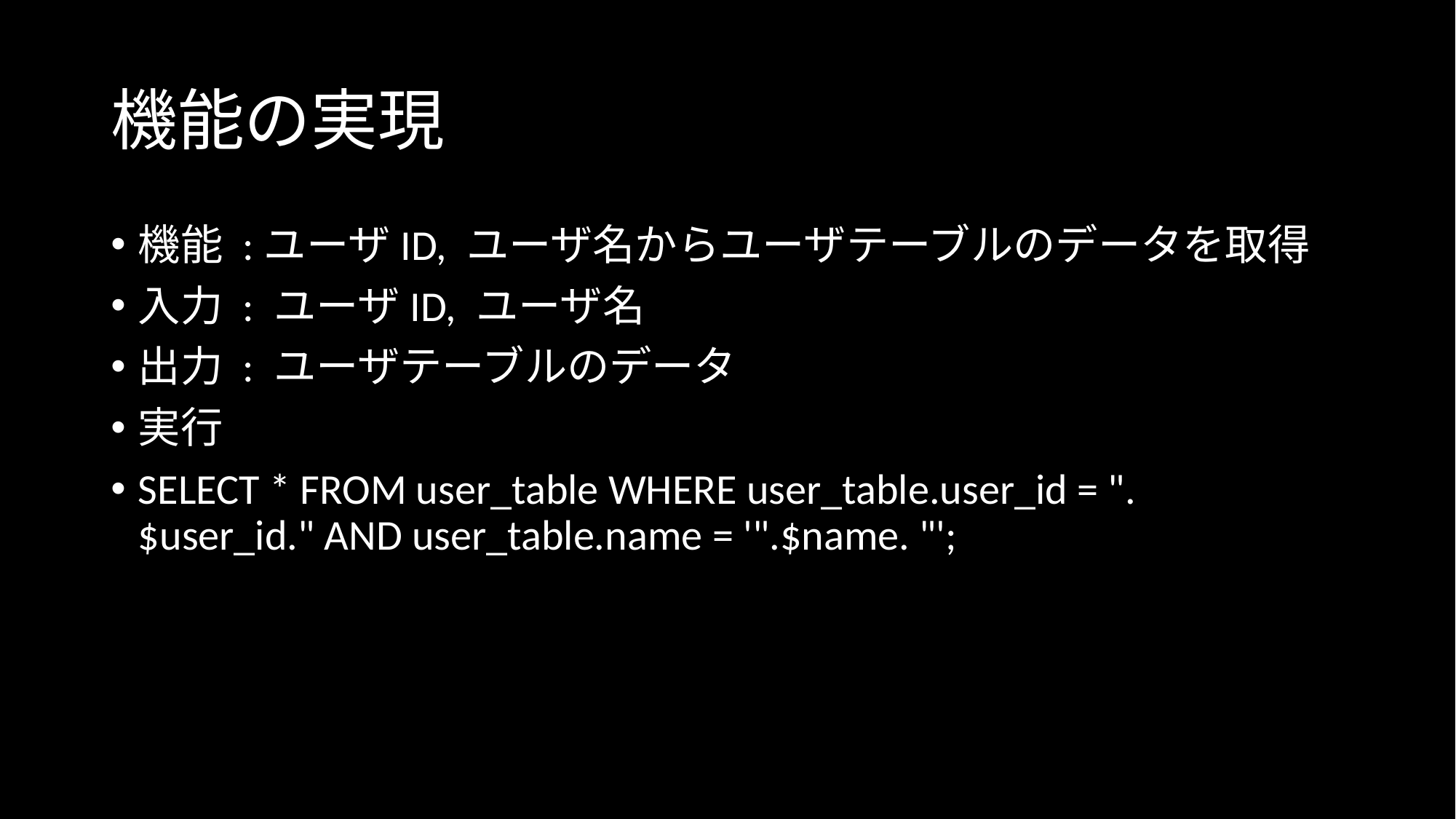

# 機能の実現
機能 :ユーザID, ユーザ名からユーザテーブルのデータを取得
入力 : ユーザID, ユーザ名
出力 : ユーザテーブルのデータ
実行
SELECT * FROM user_table WHERE user_table.user_id = ".$user_id." AND user_table.name = '".$name. "';